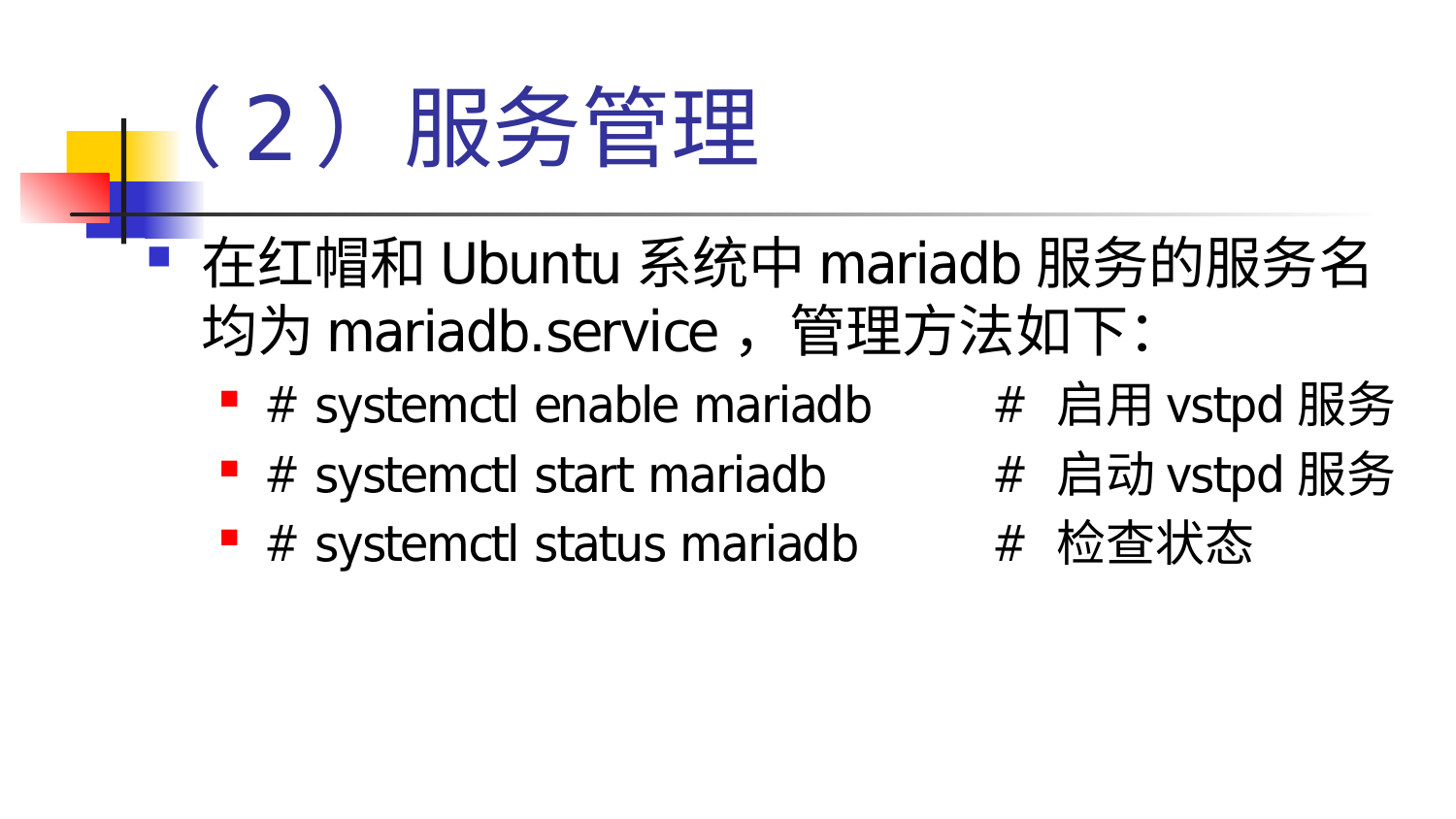

# （2）服务管理
在红帽和Ubuntu系统中mariadb服务的服务名均为mariadb.service，管理方法如下：
# systemctl enable mariadb 	# 启用vstpd服务
# systemctl start mariadb 		# 启动vstpd服务
# systemctl status mariadb 	# 检查状态